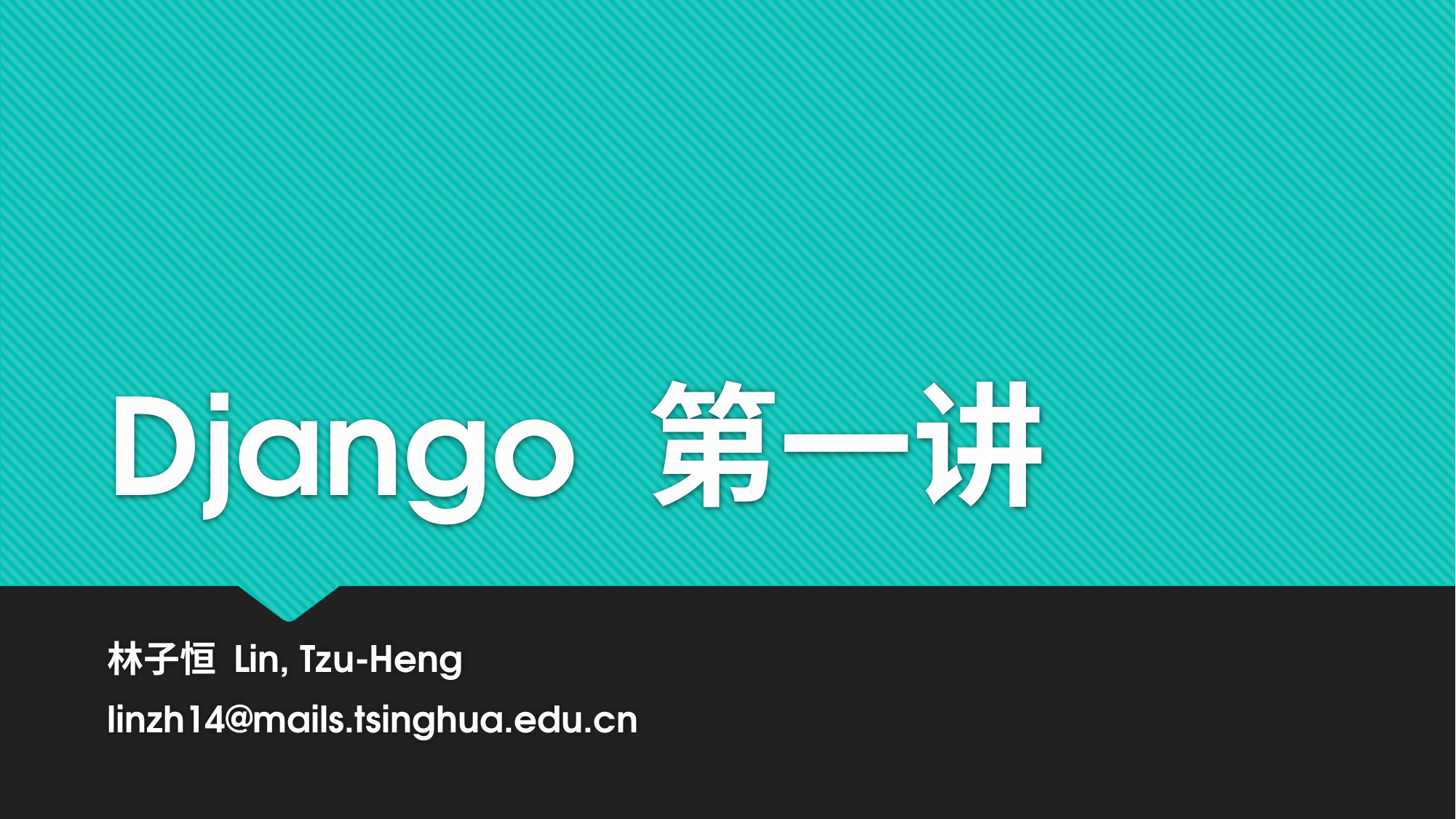

# Django 第一讲
林子恒 Lin, Tzu-Heng
linzh14@mails.tsinghua.edu.cn